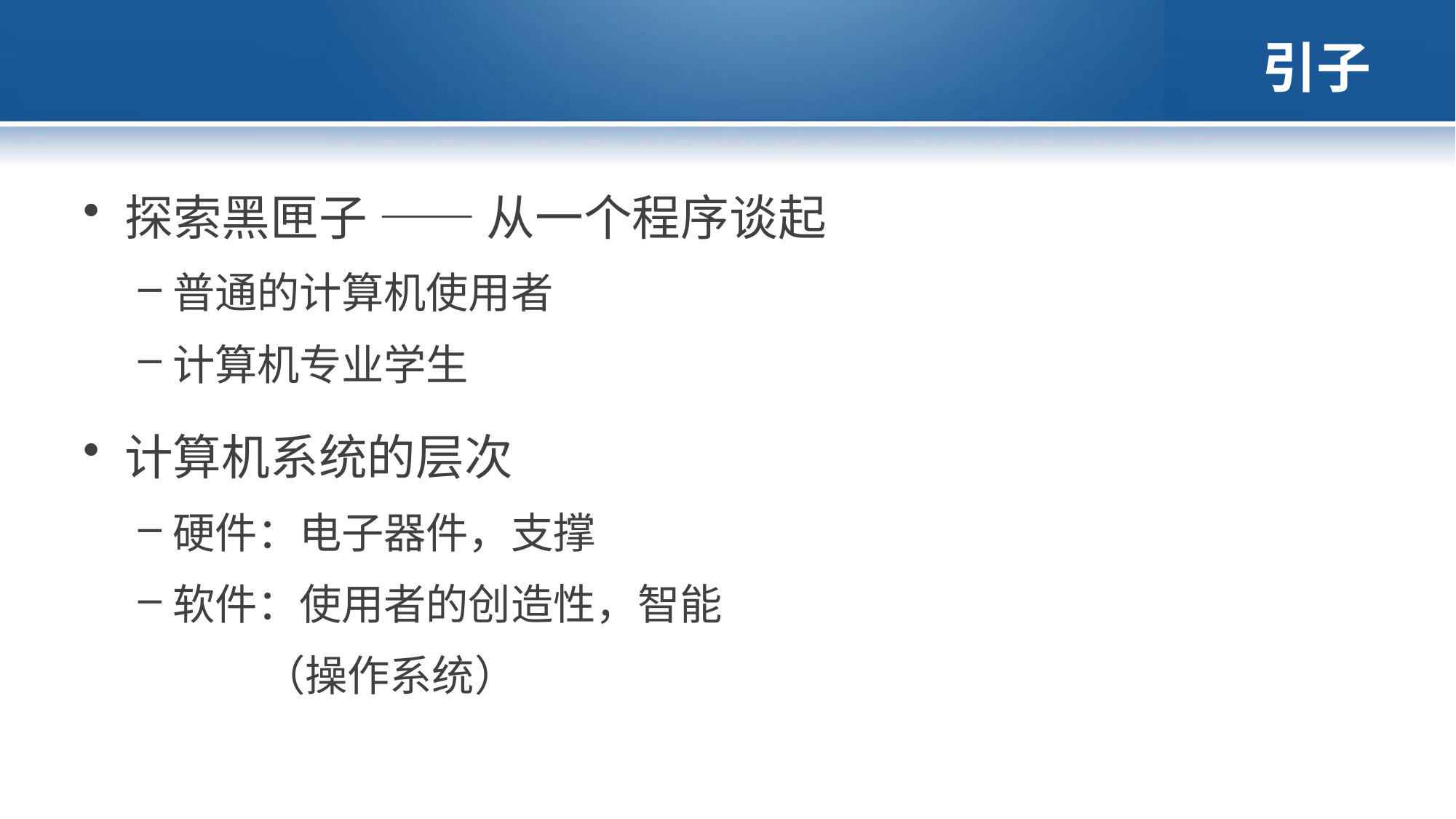

# 引子
探索黑匣子 —— 从一个程序谈起
普通的计算机使用者
计算机专业学生
计算机系统的层次
硬件：电子器件，支撑
软件：使用者的创造性，智能
（操作系统）